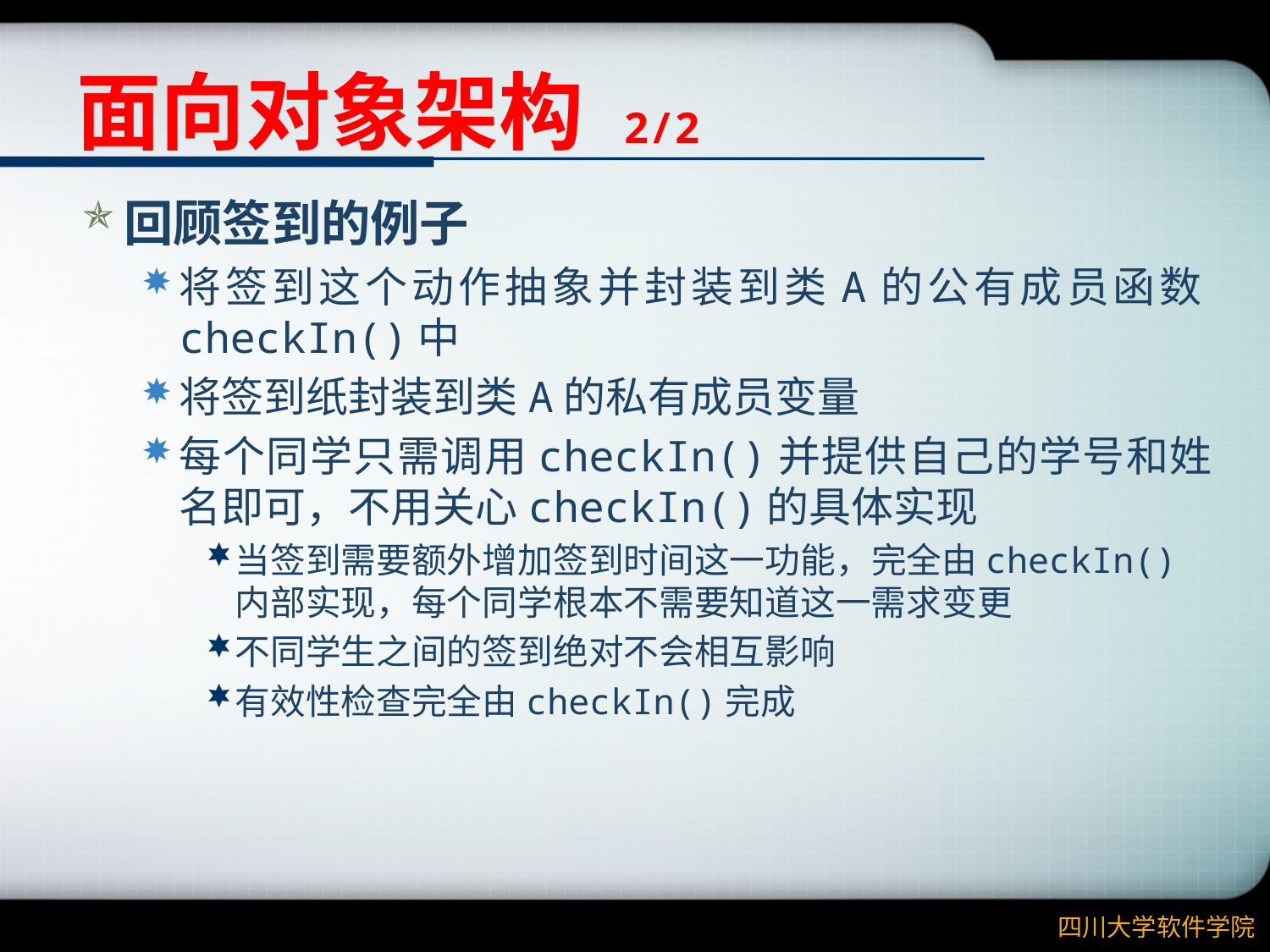

# 面向对象架构 2/2
回顾签到的例子
将签到这个动作抽象并封装到类A的公有成员函数checkIn()中
将签到纸封装到类A的私有成员变量
每个同学只需调用checkIn()并提供自己的学号和姓名即可，不用关心checkIn()的具体实现
当签到需要额外增加签到时间这一功能，完全由checkIn()内部实现，每个同学根本不需要知道这一需求变更
不同学生之间的签到绝对不会相互影响
有效性检查完全由checkIn()完成